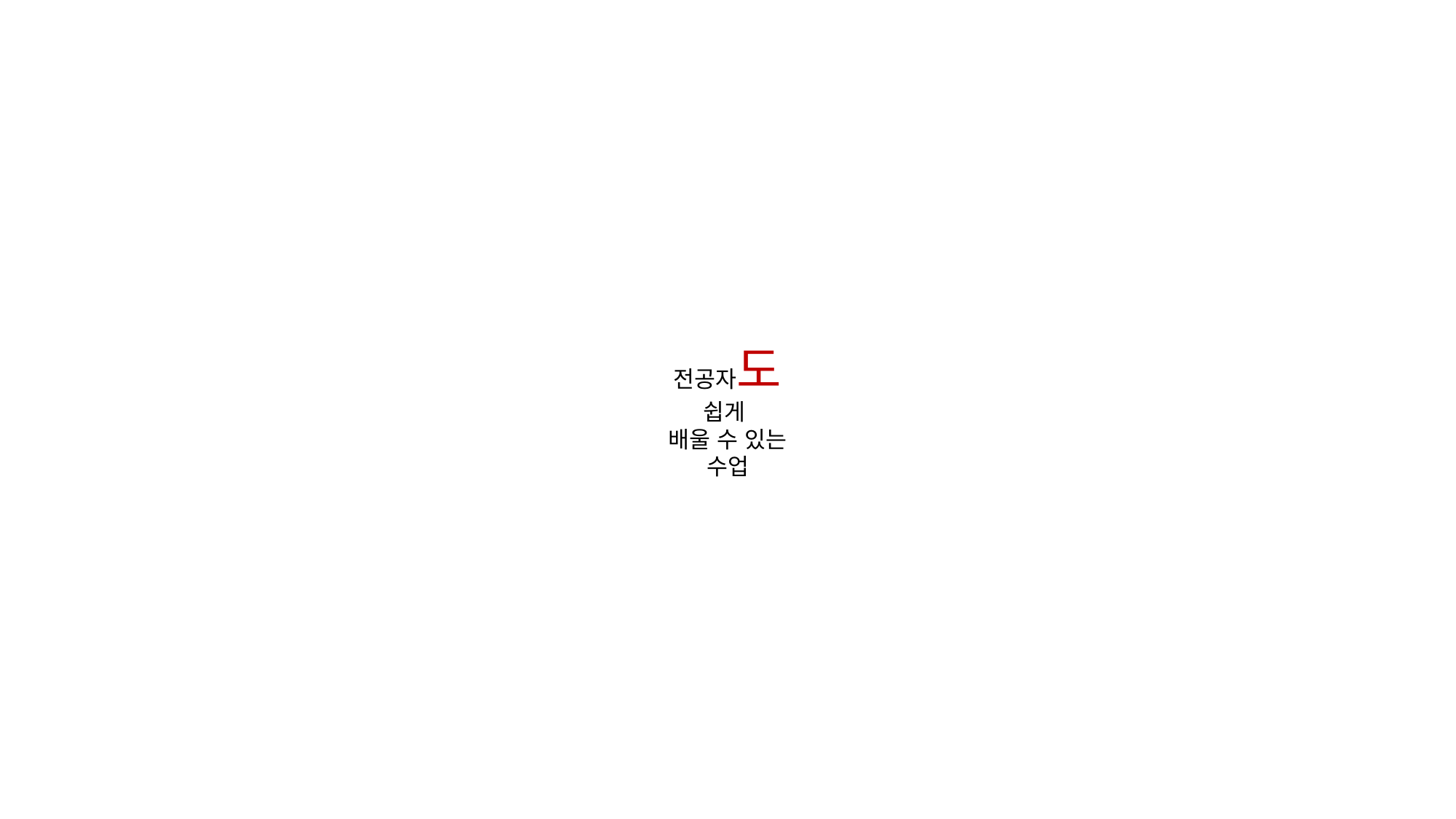

# 전공자도 쉽게 배울 수 있는 수업